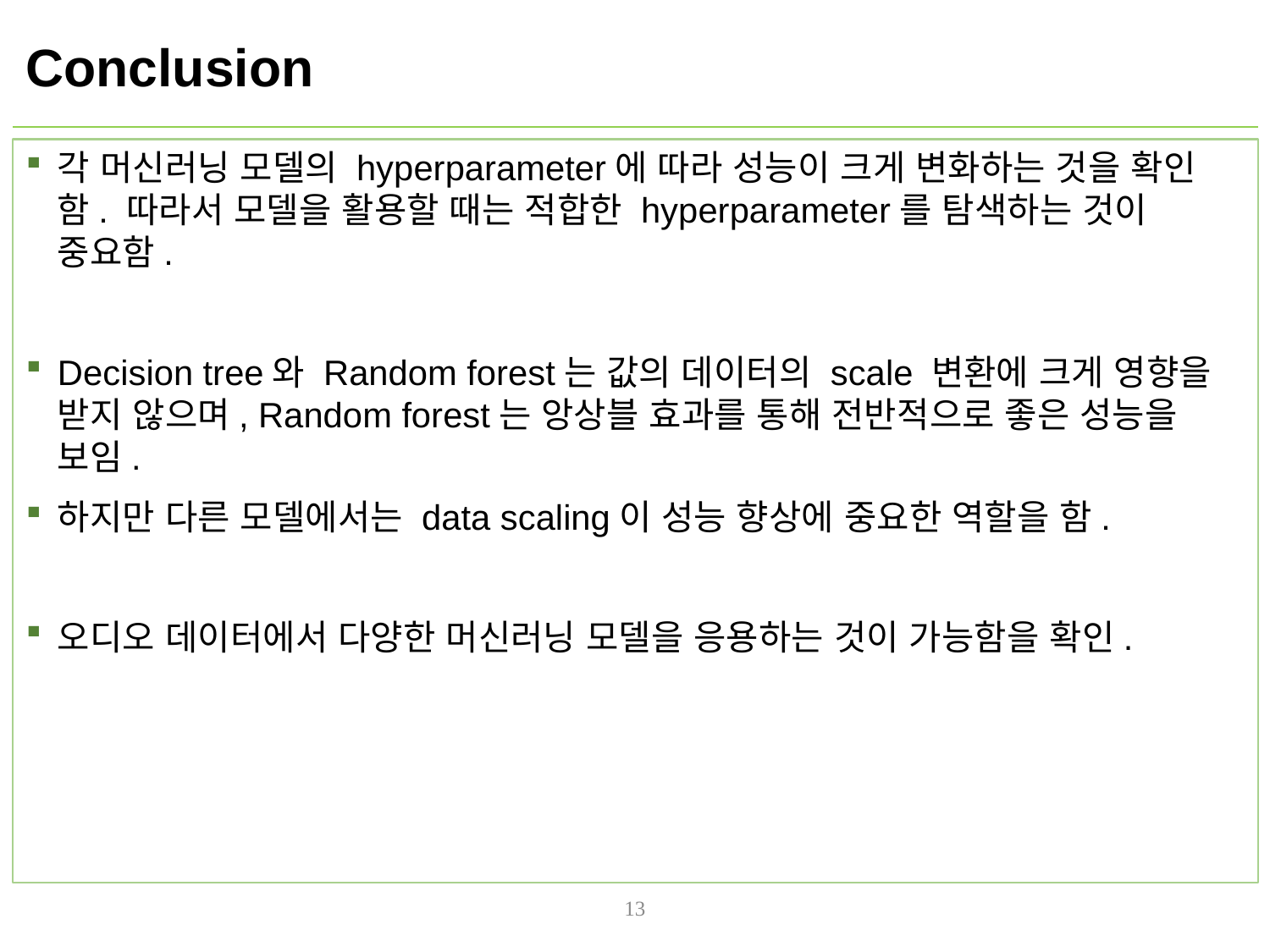

# Conclusion
각 머신러닝 모델의 hyperparameter에 따라 성능이 크게 변화하는 것을 확인함. 따라서 모델을 활용할 때는 적합한 hyperparameter를 탐색하는 것이 중요함.

Decision tree와 Random forest는 값의 데이터의 scale 변환에 크게 영향을 받지 않으며, Random forest는 앙상블 효과를 통해 전반적으로 좋은 성능을 보임.
하지만 다른 모델에서는 data scaling이 성능 향상에 중요한 역할을 함.

오디오 데이터에서 다양한 머신러닝 모델을 응용하는 것이 가능함을 확인.
13